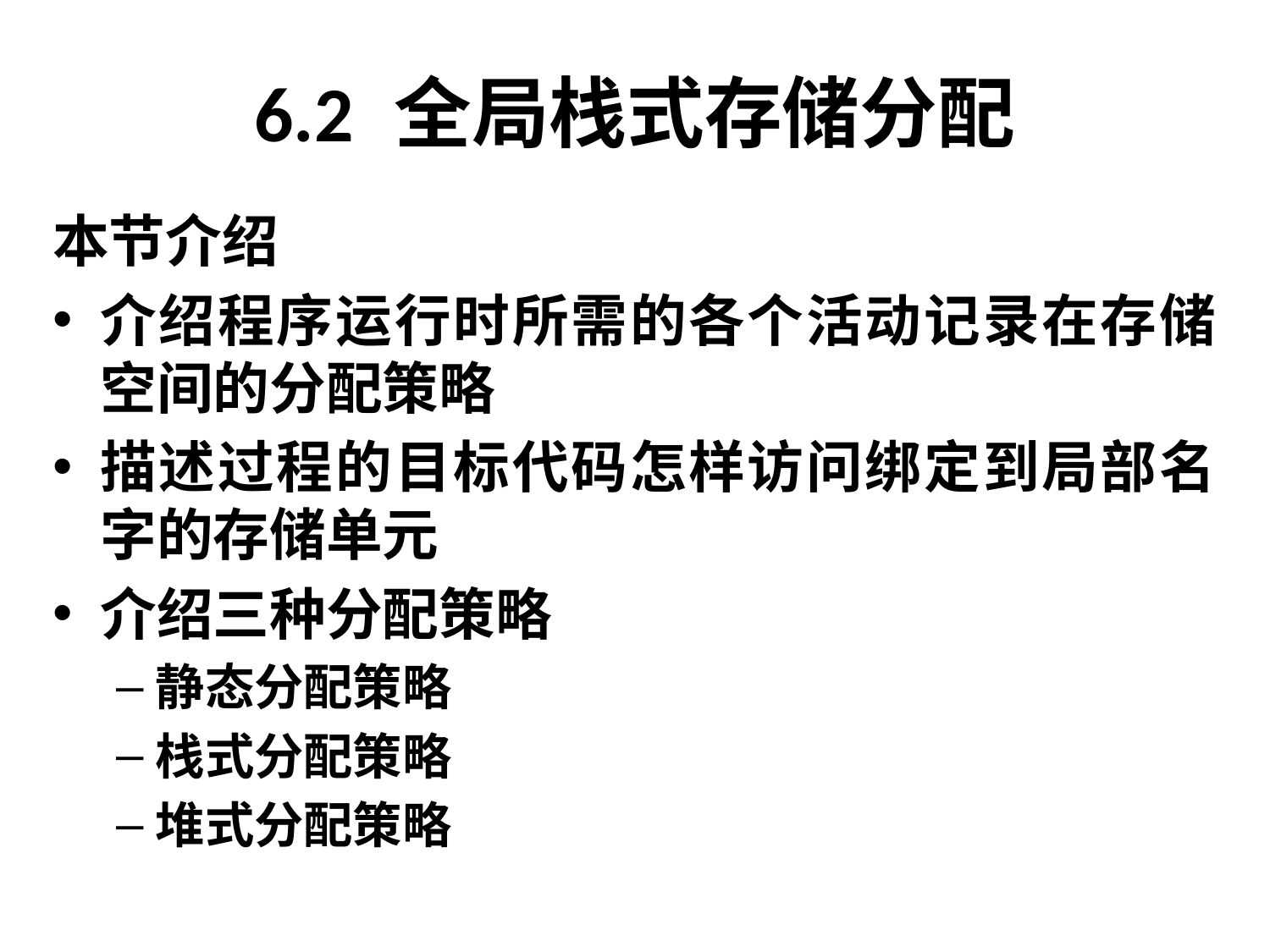

# 6.2 全局栈式存储分配
本节介绍
介绍程序运行时所需的各个活动记录在存储空间的分配策略
描述过程的目标代码怎样访问绑定到局部名字的存储单元
介绍三种分配策略
静态分配策略
栈式分配策略
堆式分配策略